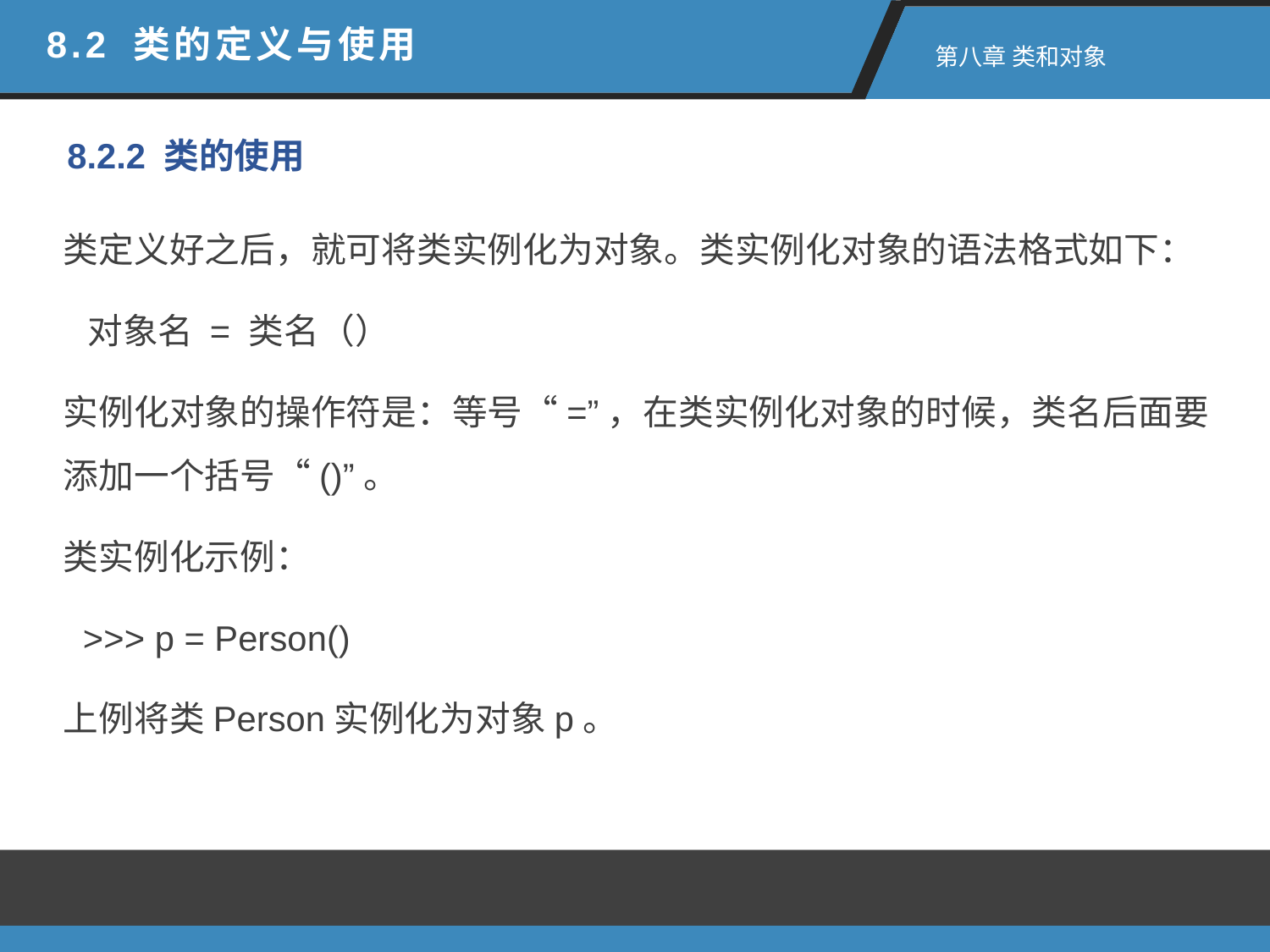

8.2 类的定义与使用
  第八章 类和对象
8.2.2 类的使用
类定义好之后，就可将类实例化为对象。类实例化对象的语法格式如下：
  对象名 = 类名（）
实例化对象的操作符是：等号“=”，在类实例化对象的时候，类名后面要添加一个括号“()”。
类实例化示例：
  >>> p = Person()
上例将类Person实例化为对象p。